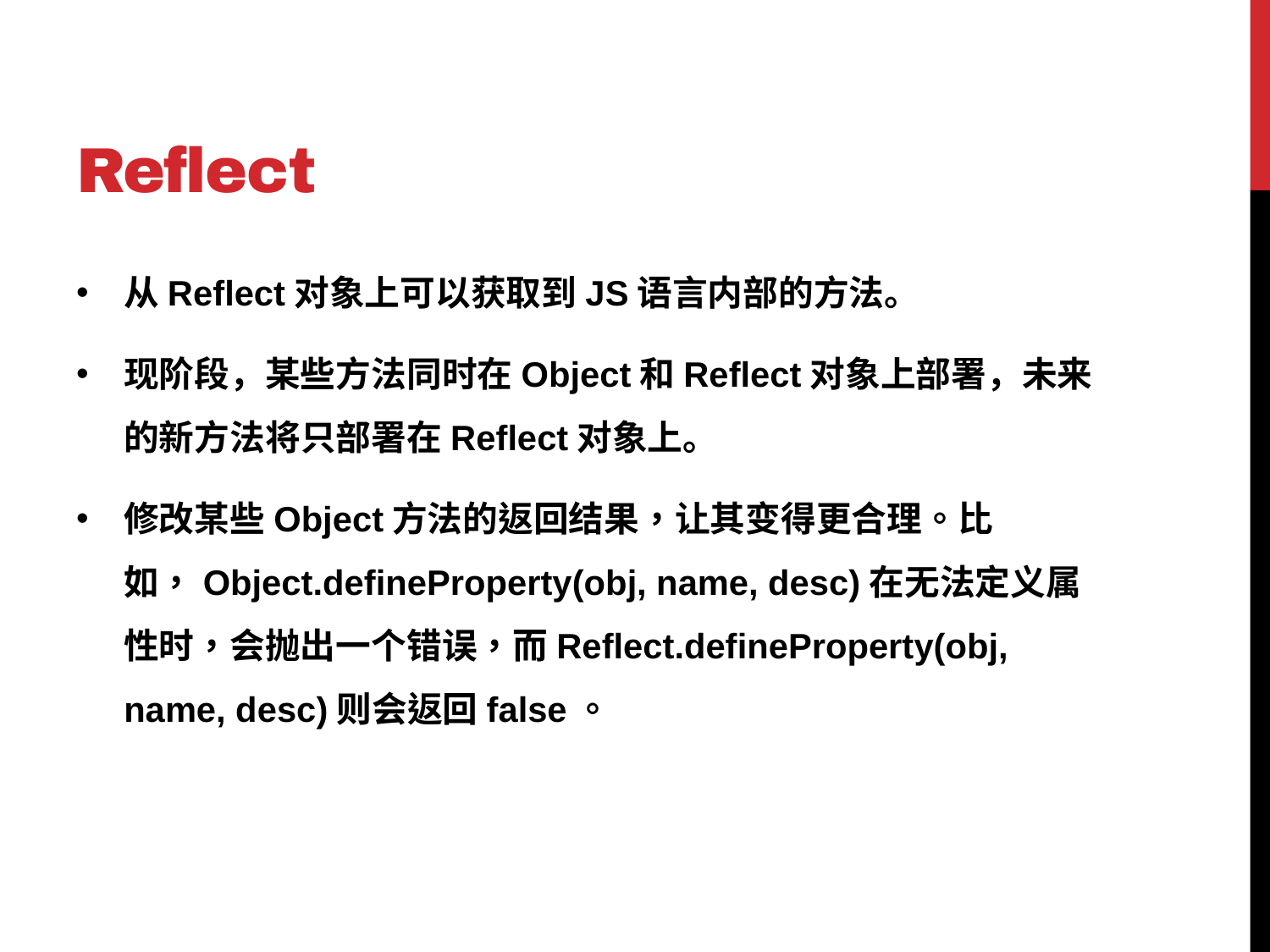

# Reflect
从Reflect对象上可以获取到JS语言内部的方法。
现阶段，某些方法同时在Object和Reflect对象上部署，未来的新方法将只部署在Reflect对象上。
修改某些Object方法的返回结果，让其变得更合理。比如，Object.defineProperty(obj, name, desc)在无法定义属性时，会抛出一个错误，而Reflect.defineProperty(obj, name, desc)则会返回false。